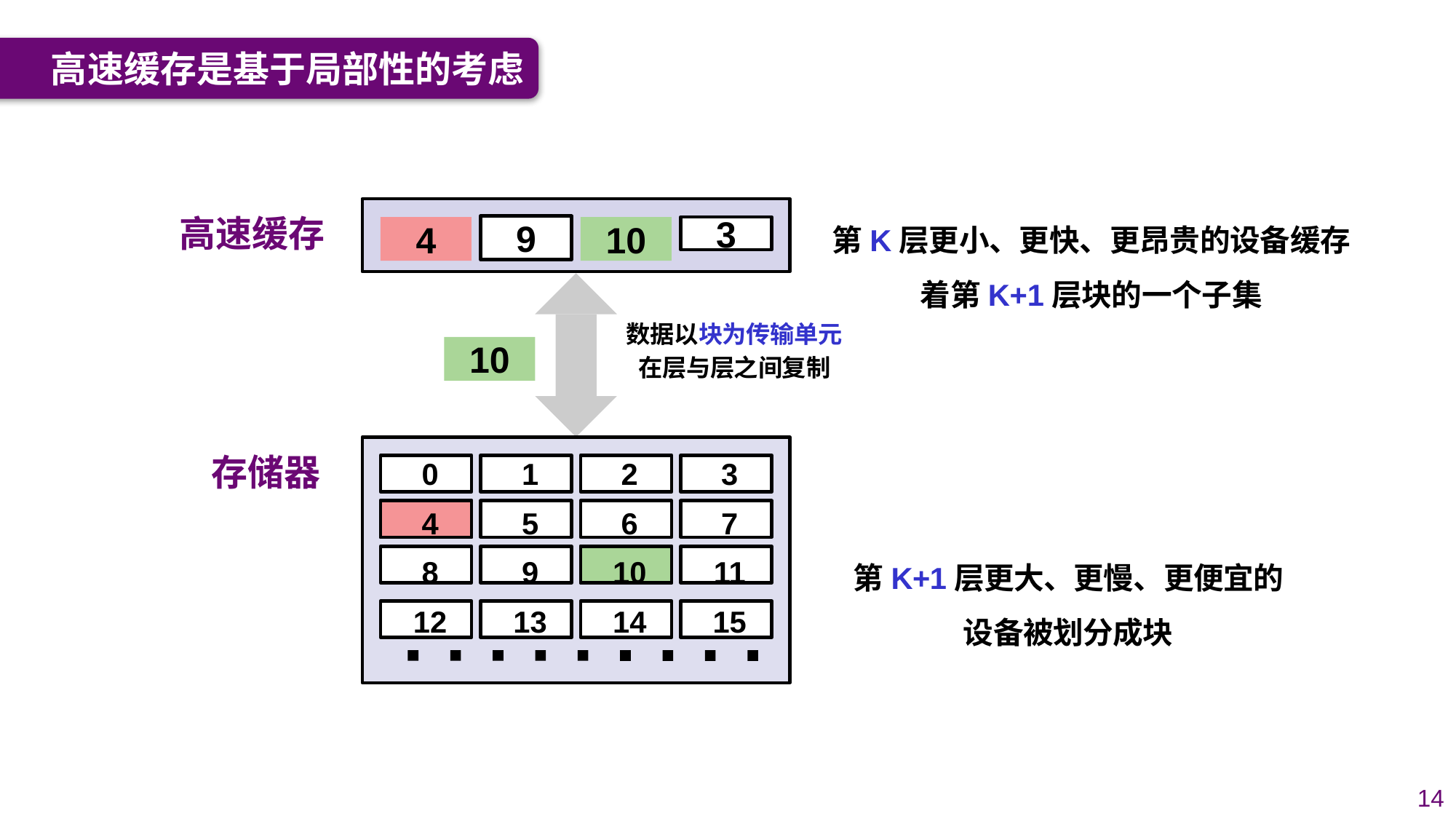

高速缓存是基于局部性的考虑

第K层更小、更快、更昂贵的设备缓存着第K+1层块的一个子集
高速缓存
9
8
4
14
10
3

数据以块为传输单元
在层与层之间复制
4
10

存储器
0
4
8
12

1
5
9
13

2
6
10
14

3
7
11
15

4

第K+1层更大、更慢、更便宜的设备被划分成块

10

14